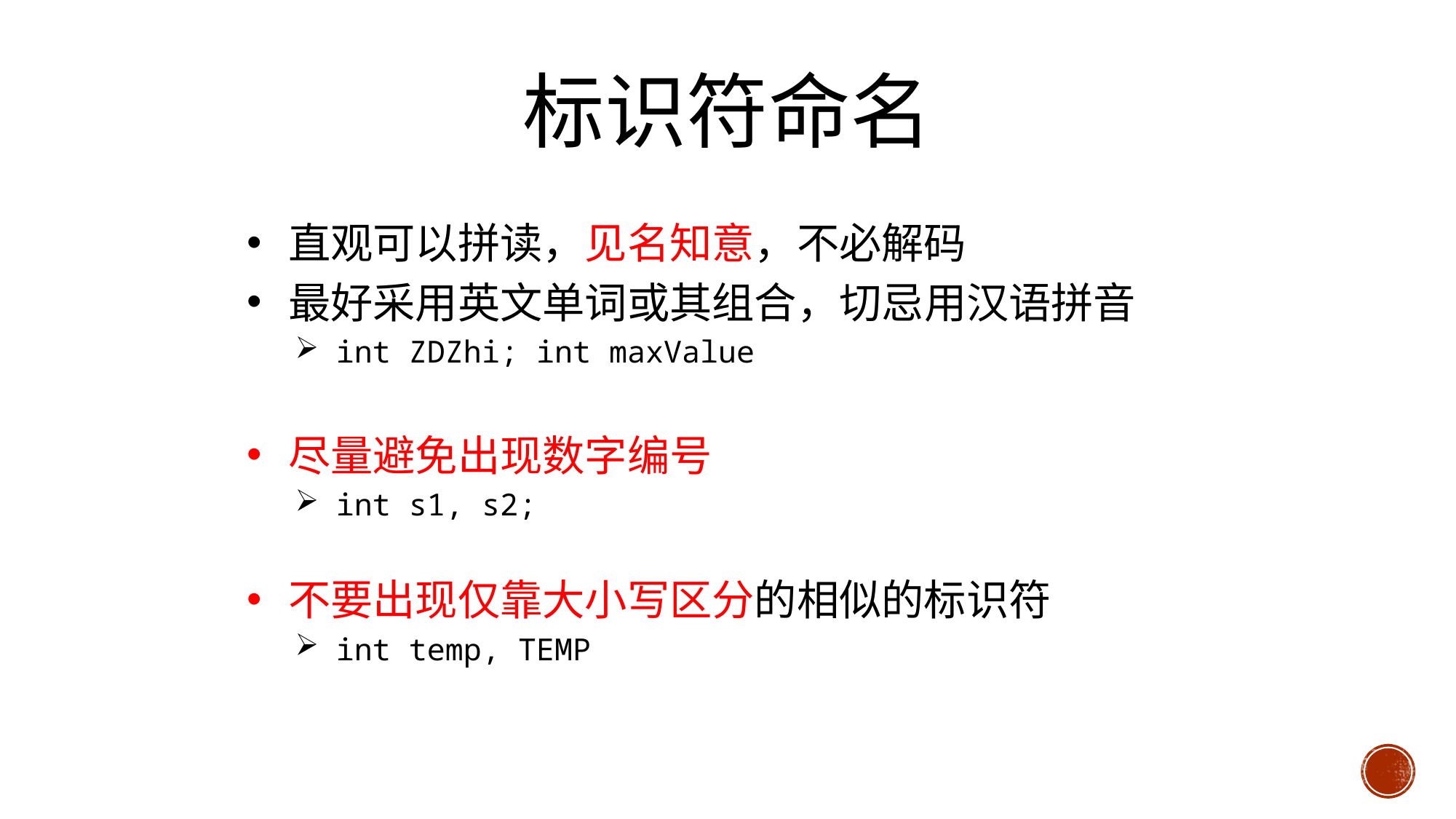

# 标识符命名
直观可以拼读，见名知意，不必解码
最好采用英文单词或其组合，切忌用汉语拼音
int ZDZhi; int maxValue

尽量避免出现数字编号
int s1, s2;

不要出现仅靠大小写区分的相似的标识符
int temp, TEMP